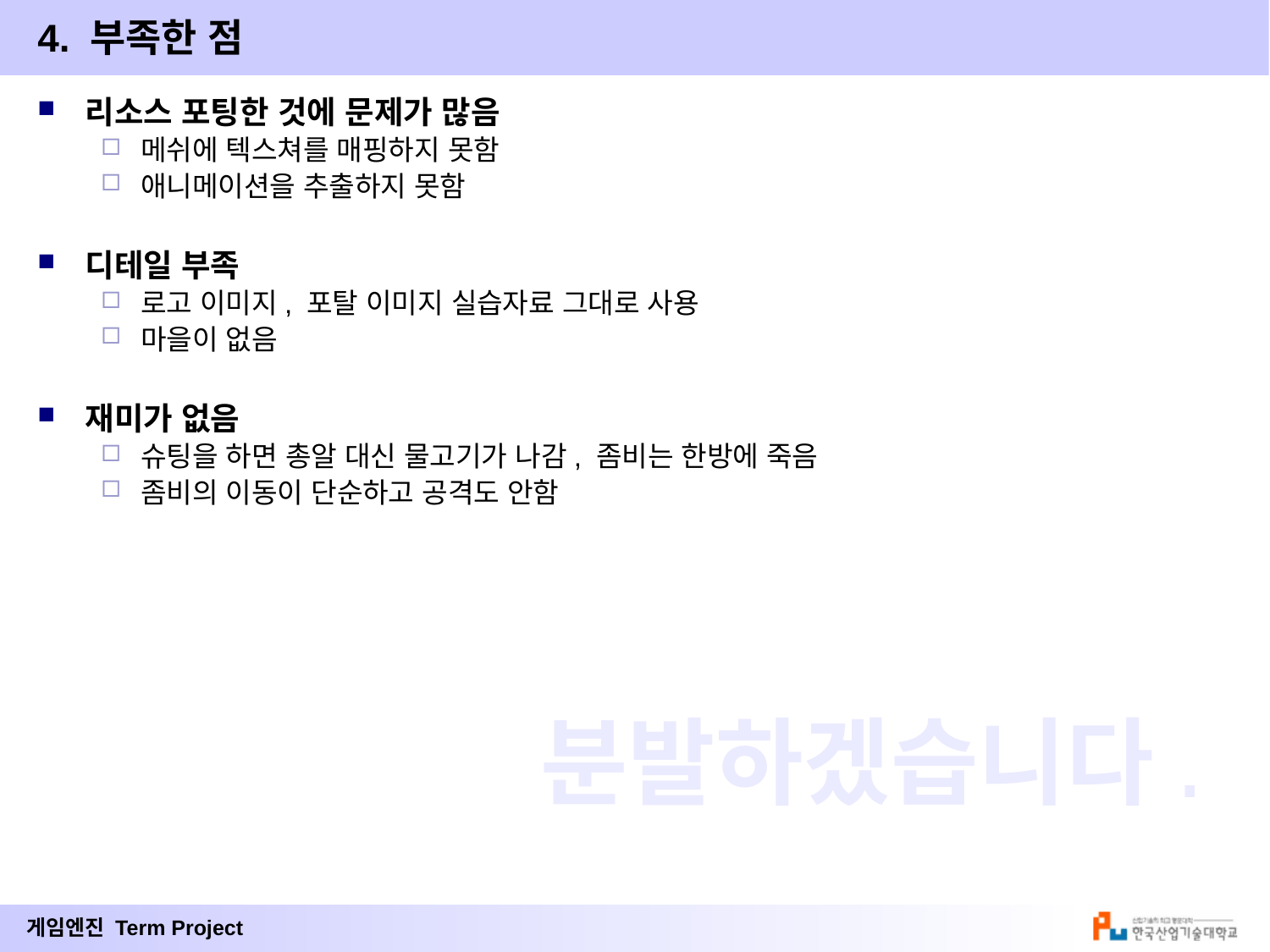

4. 부족한 점
리소스 포팅한 것에 문제가 많음
메쉬에 텍스쳐를 매핑하지 못함
애니메이션을 추출하지 못함

디테일 부족
로고 이미지, 포탈 이미지 실습자료 그대로 사용
마을이 없음

재미가 없음
슈팅을 하면 총알 대신 물고기가 나감, 좀비는 한방에 죽음
좀비의 이동이 단순하고 공격도 안함
분발하겠습니다.